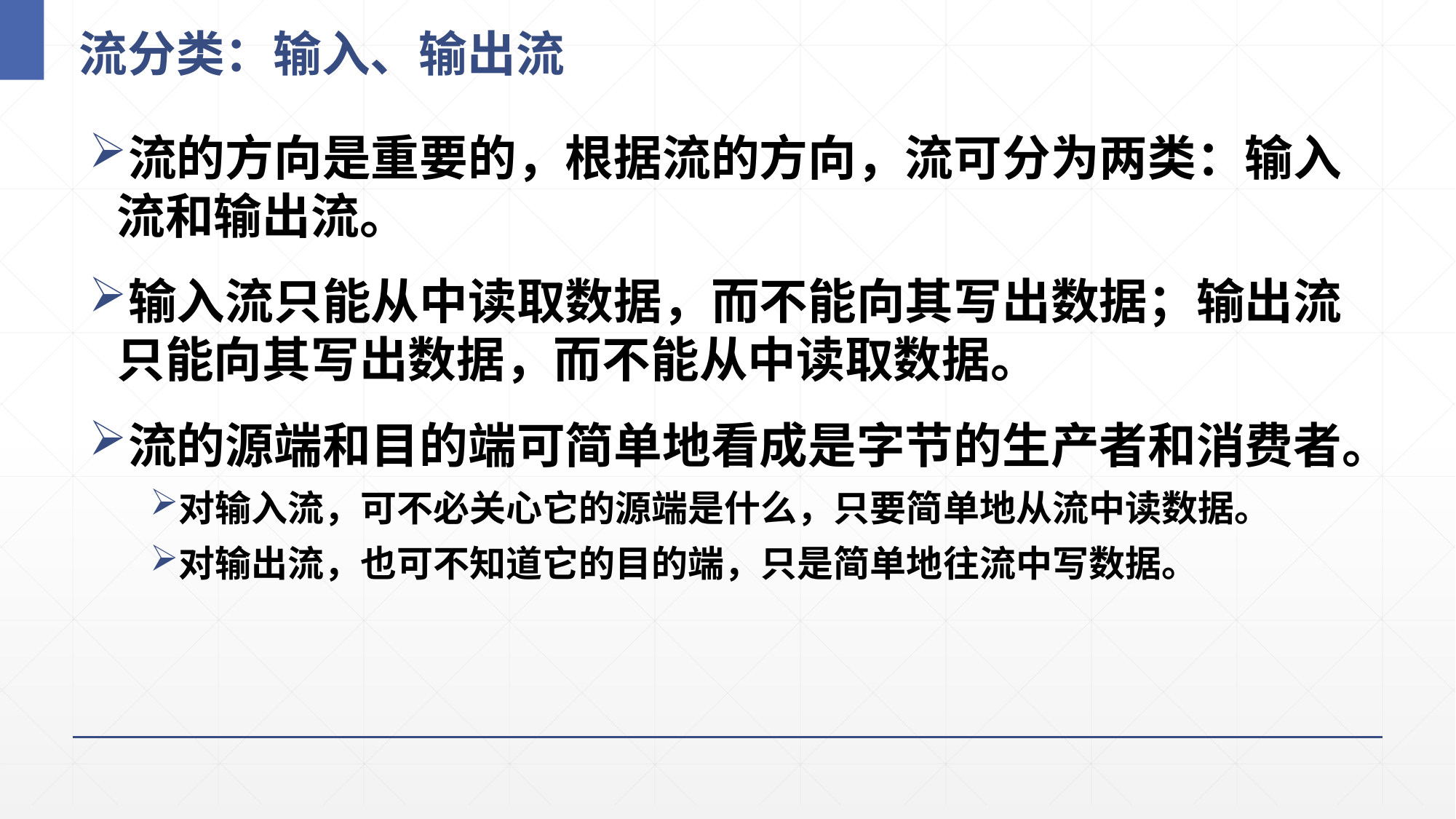

# 流分类：输入、输出流
流的方向是重要的，根据流的方向，流可分为两类：输入流和输出流。
输入流只能从中读取数据，而不能向其写出数据；输出流只能向其写出数据，而不能从中读取数据。
流的源端和目的端可简单地看成是字节的生产者和消费者。
对输入流，可不必关心它的源端是什么，只要简单地从流中读数据。
对输出流，也可不知道它的目的端，只是简单地往流中写数据。